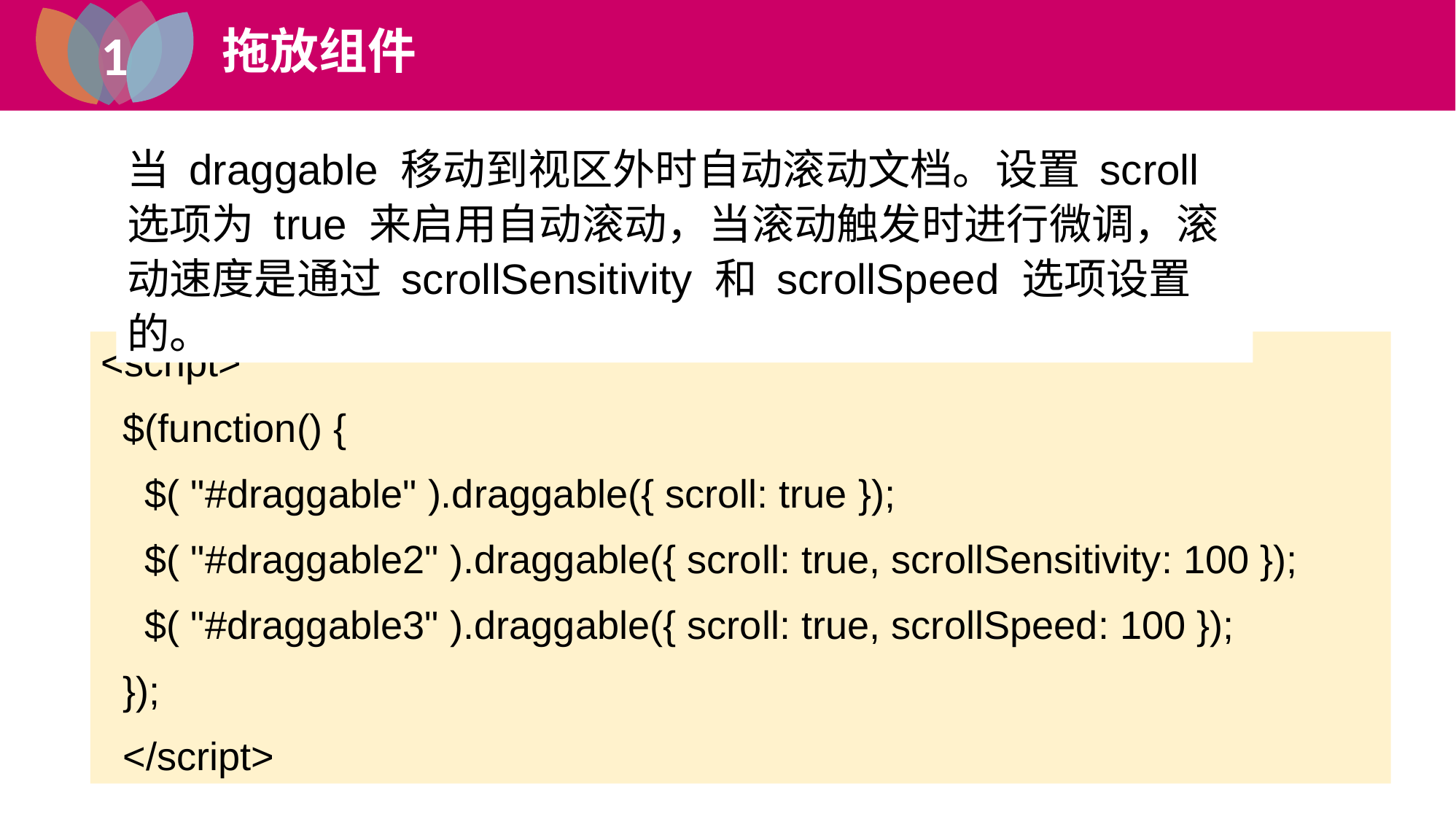

1
拖放组件
1
jQuery UI
当 draggable 移动到视区外时自动滚动文档。设置 scroll 选项为 true 来启用自动滚动，当滚动触发时进行微调，滚动速度是通过 scrollSensitivity 和 scrollSpeed 选项设置的。
<script>
  $(function() {
    $( "#draggable" ).draggable({ scroll: true });
    $( "#draggable2" ).draggable({ scroll: true, scrollSensitivity: 100 });
    $( "#draggable3" ).draggable({ scroll: true, scrollSpeed: 100 });
  });
  </script>